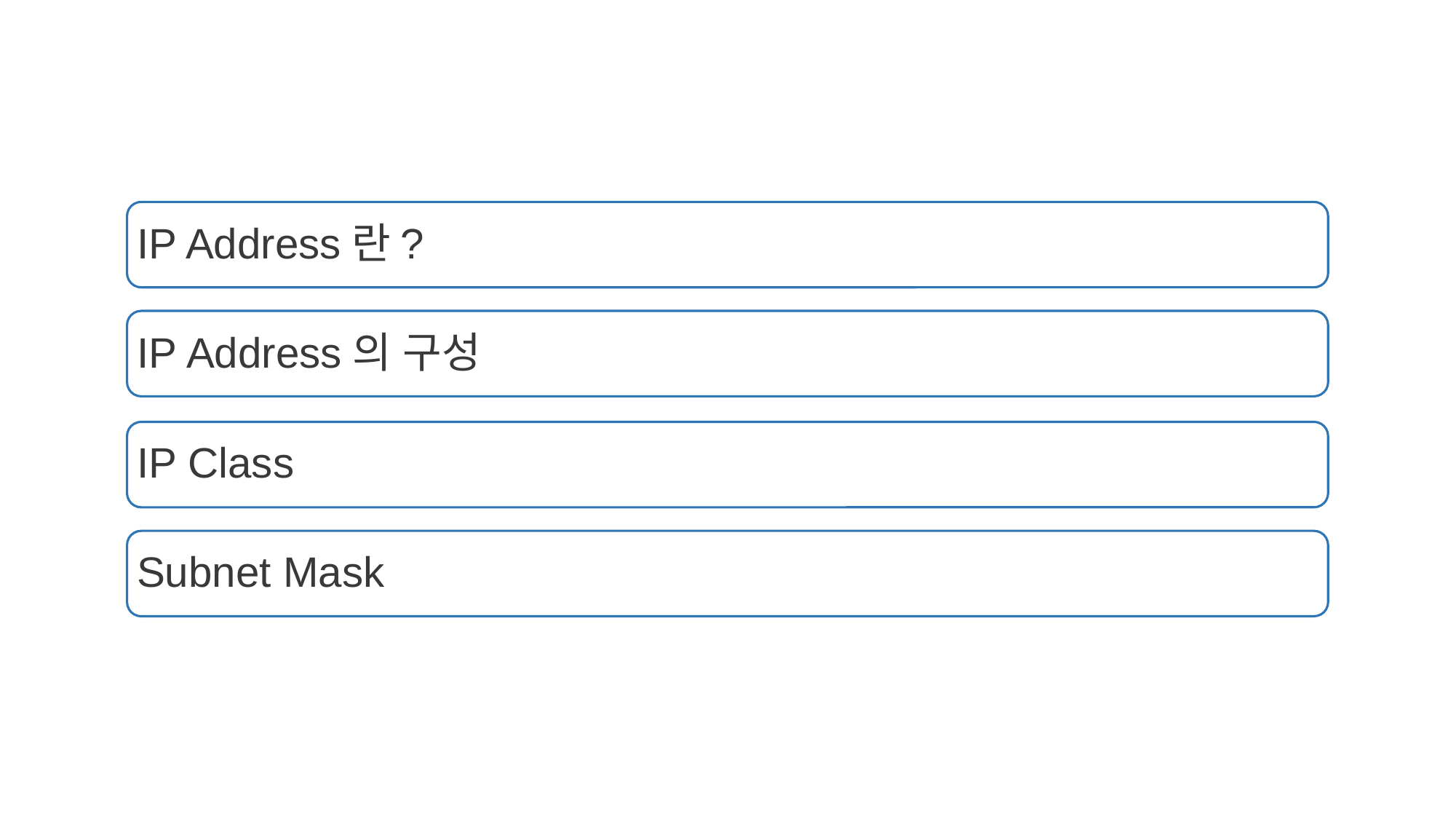

IP Address란?
IP Address의 구성
IP Class
Subnet Mask